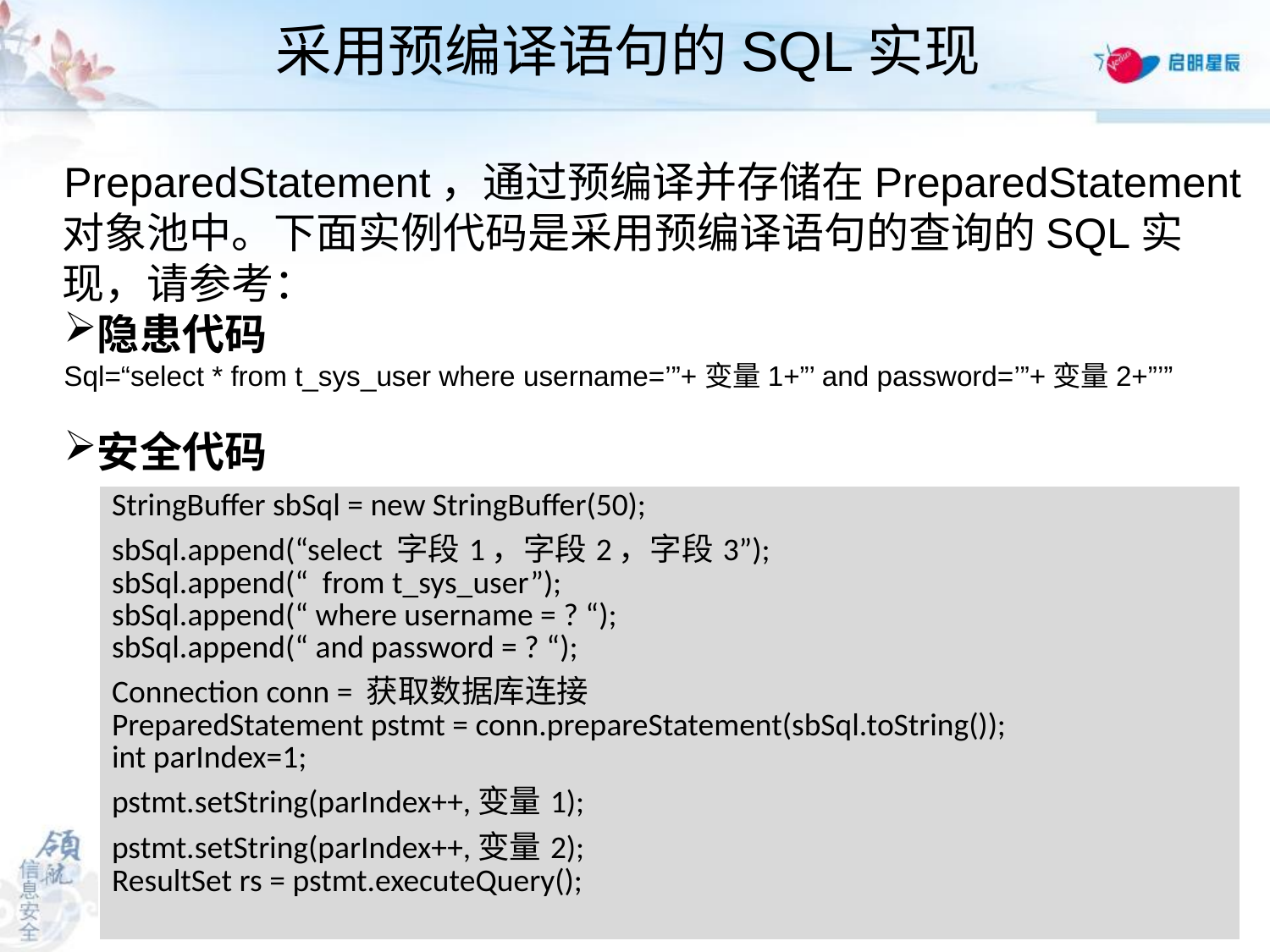

# 采用预编译语句的SQL实现
PreparedStatement，通过预编译并存储在PreparedStatement 对象池中。下面实例代码是采用预编译语句的查询的SQL实现，请参考：
隐患代码
Sql=“select * from t_sys_user where username=’”+变量1+”’ and password=’”+变量2+”’”

安全代码

| StringBuffer sbSql = new StringBuffer(50); sbSql.append(“select 字段1，字段2，字段3”); sbSql.append(“ from t\_sys\_user”); sbSql.append(“ where username = ? “); sbSql.append(“ and password = ? “); Connection conn = 获取数据库连接 PreparedStatement pstmt = conn.prepareStatement(sbSql.toString()); int parIndex=1; pstmt.setString(parIndex++,变量1); pstmt.setString(parIndex++,变量2); ResultSet rs = pstmt.executeQuery(); |
| --- |